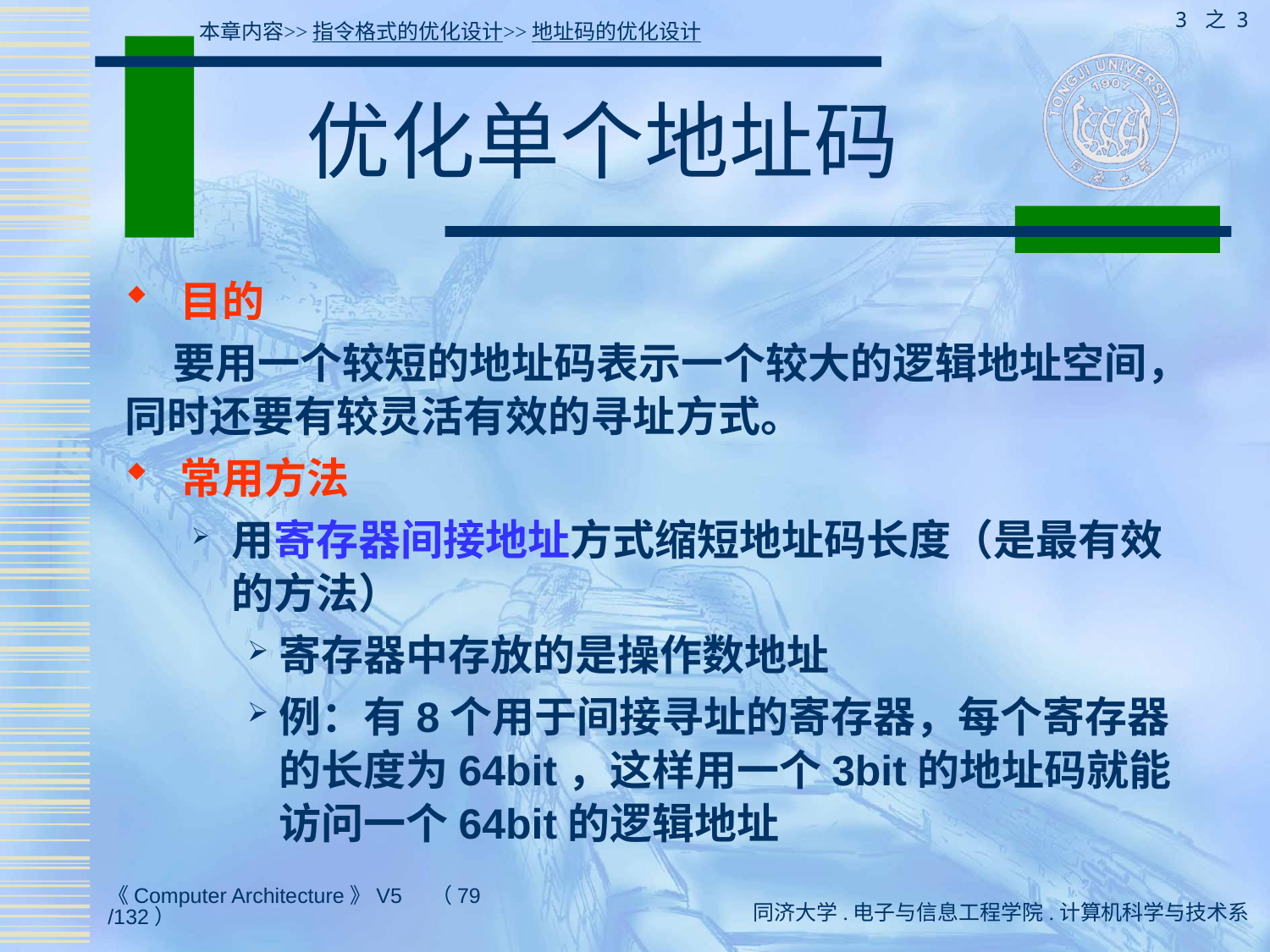

3 之 3
本章内容>>指令格式的优化设计>>地址码的优化设计
# 优化单个地址码
  目的
    要用一个较短的地址码表示一个较大的逻辑地址空间，同时还要有较灵活有效的寻址方式。
  常用方法
用寄存器间接地址方式缩短地址码长度（是最有效的方法）
寄存器中存放的是操作数地址
例：有8个用于间接寻址的寄存器，每个寄存器的长度为64bit，这样用一个3bit的地址码就能访问一个64bit的逻辑地址